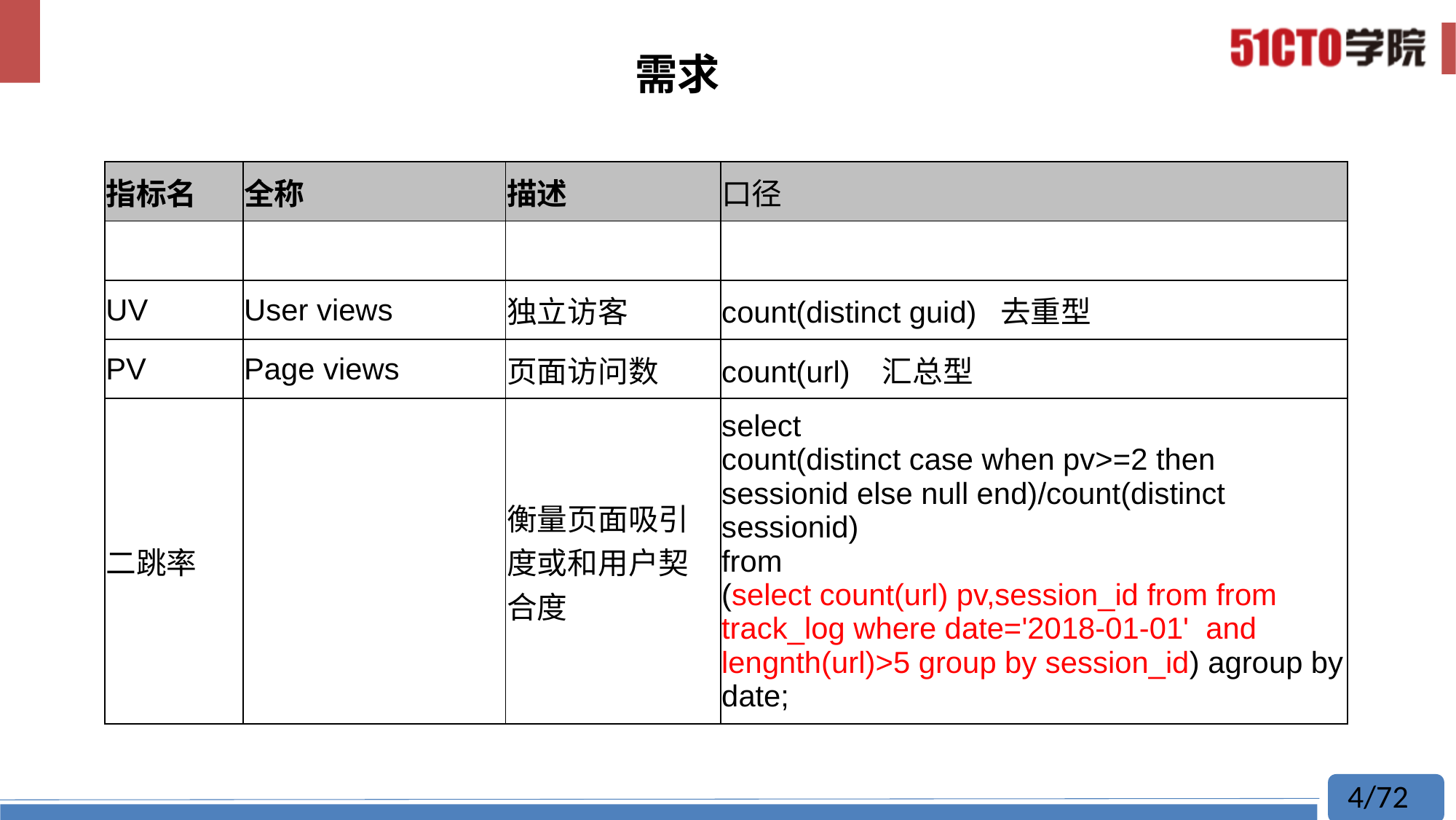

# 需求
| 指标名 | 全称 | 描述 | 口径 |
| --- | --- | --- | --- |
|  |  |  |  |
| UV | User views | 独立访客 | count(distinct guid) 去重型 |
| PV | Page views | 页面访问数 | count(url) 汇总型 |
| 二跳率 |  | 衡量页面吸引度或和用户契合度 | select count(distinct case when pv>=2 then sessionid else null end)/count(distinct sessionid) from (select count(url) pv,session\_id from from track\_log where date='2018-01-01' and lengnth(url)>5 group by session\_id) agroup by date; |